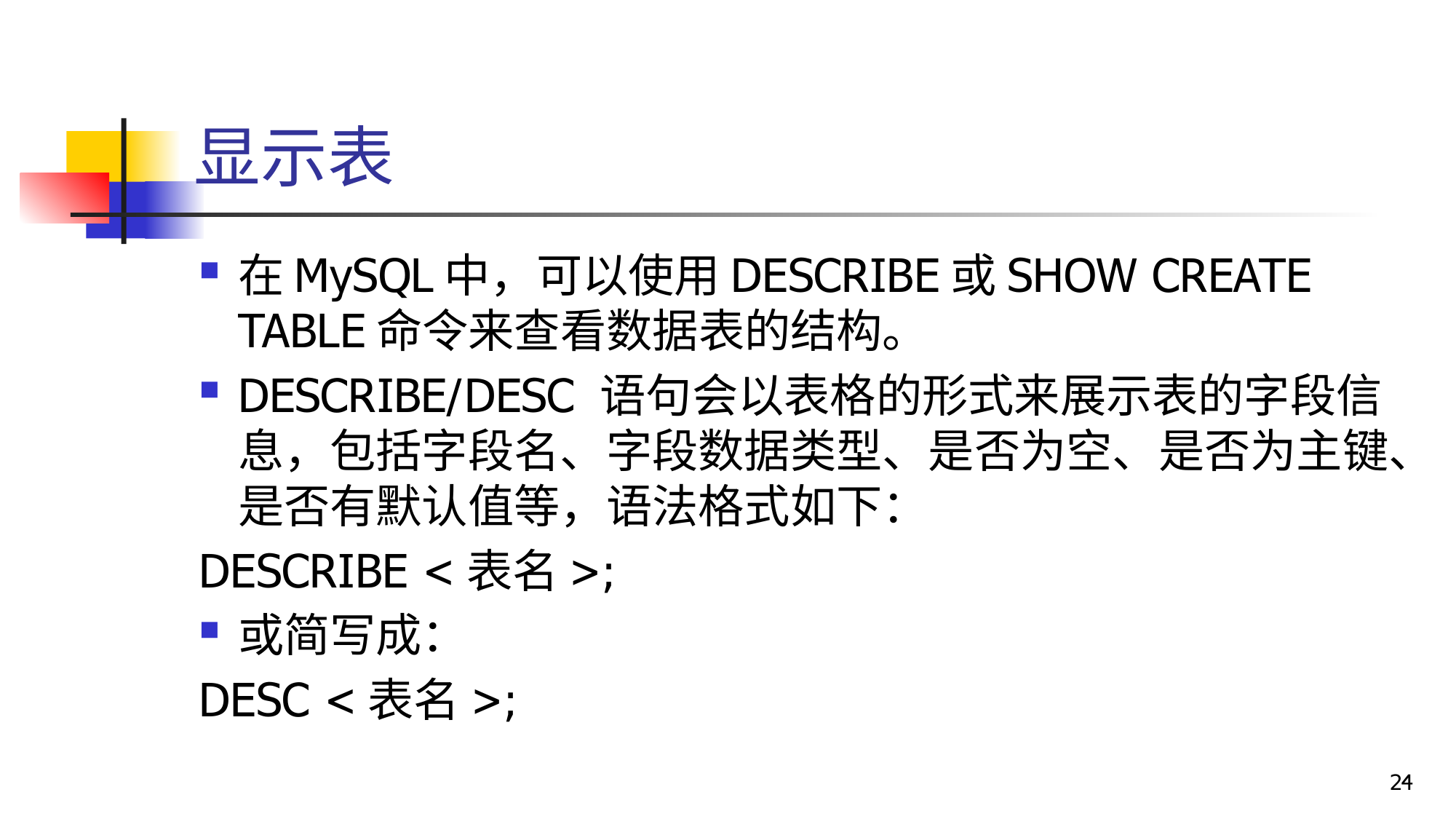

# 显示表
在MySQL中，可以使用DESCRIBE或SHOW CREATE TABLE命令来查看数据表的结构。
DESCRIBE/DESC 语句会以表格的形式来展示表的字段信息，包括字段名、字段数据类型、是否为空、是否为主键、是否有默认值等，语法格式如下：
DESCRIBE <表名>;
或简写成：
DESC <表名>;

24